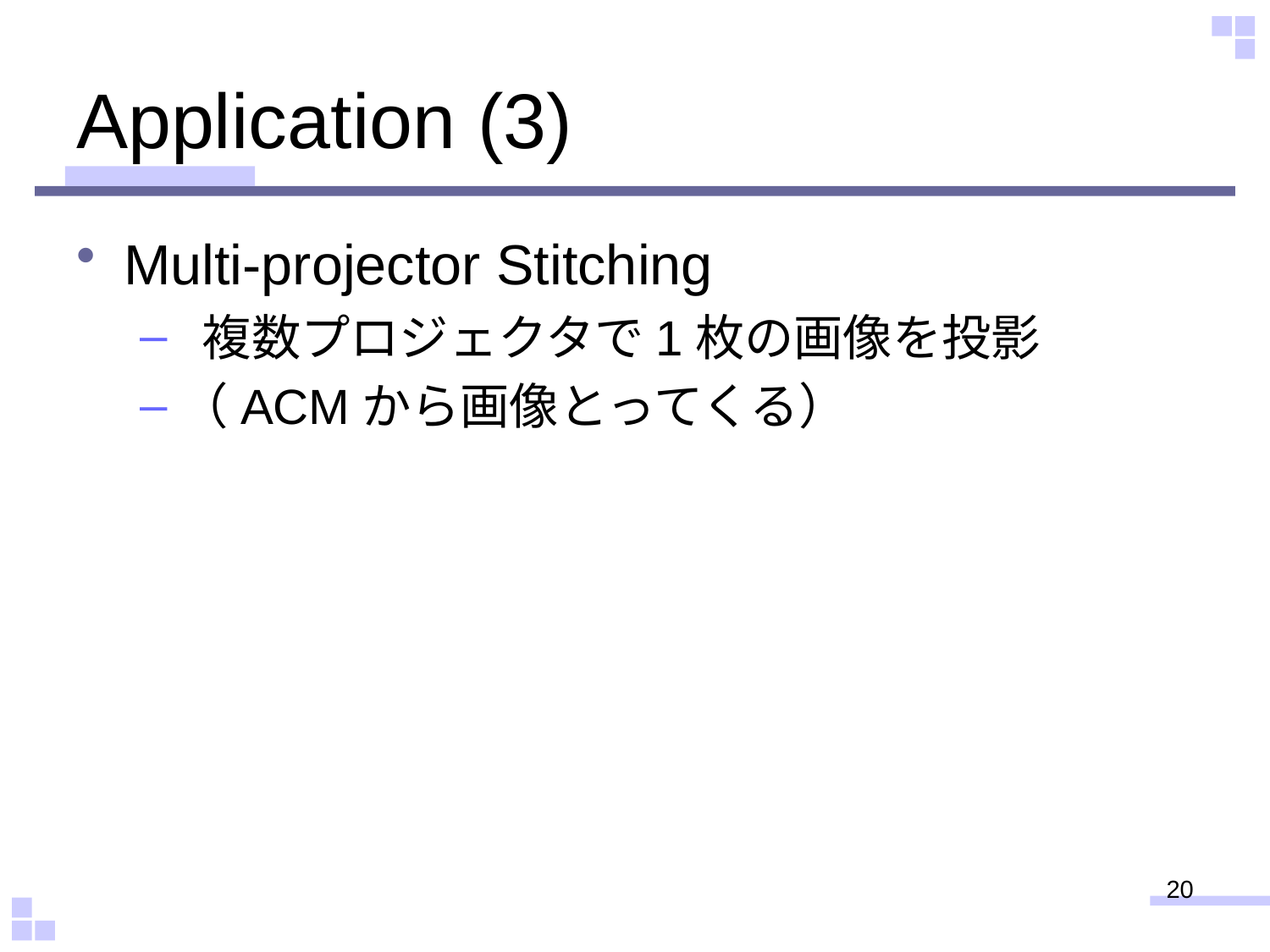

# Application (3)
Multi-projector Stitching
 複数プロジェクタで1枚の画像を投影
（ACMから画像とってくる）

20